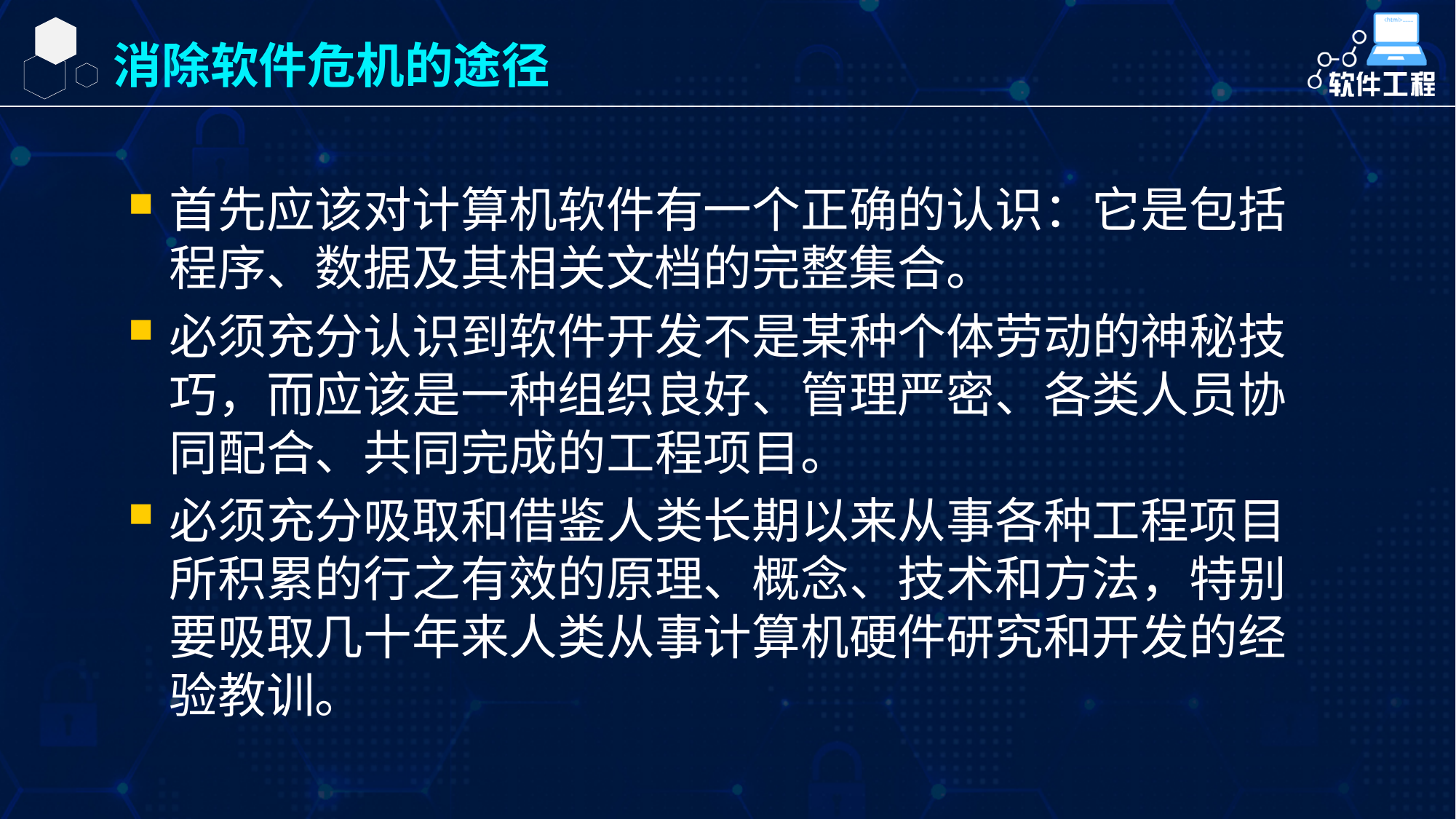

消除软件危机的途径

首先应该对计算机软件有一个正确的认识：它是包括程序、数据及其相关文档的完整集合。
必须充分认识到软件开发不是某种个体劳动的神秘技巧，而应该是一种组织良好、管理严密、各类人员协同配合、共同完成的工程项目。
必须充分吸取和借鉴人类长期以来从事各种工程项目所积累的行之有效的原理、概念、技术和方法，特别要吸取几十年来人类从事计算机硬件研究和开发的经验教训。